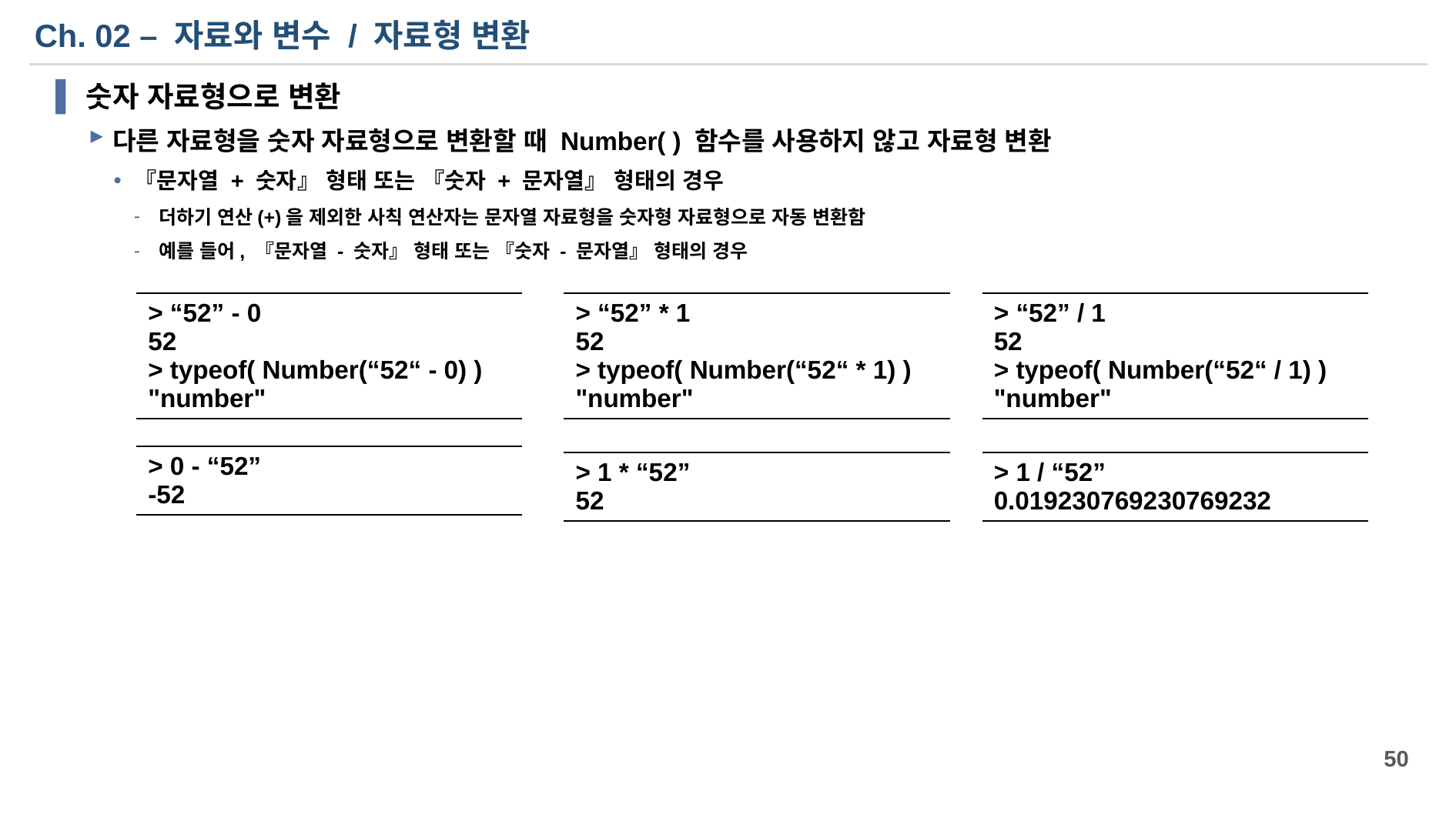

# Ch. 02 – 자료와 변수 / 자료형 변환
숫자 자료형으로 변환
다른 자료형을 숫자 자료형으로 변환할 때 Number( ) 함수를 사용하지 않고 자료형 변환
『문자열 + 숫자』 형태 또는 『숫자 + 문자열』 형태의 경우
더하기 연산(+)을 제외한 사칙 연산자는 문자열 자료형을 숫자형 자료형으로 자동 변환함
예를 들어, 『문자열 - 숫자』 형태 또는 『숫자 - 문자열』 형태의 경우

| > “52” - 0 52 > typeof( Number(“52“ - 0) ) "number" |
| --- |
| > “52” \* 1 52 > typeof( Number(“52“ \* 1) ) "number" |
| --- |
| > “52” / 1 52 > typeof( Number(“52“ / 1) ) "number" |
| --- |
| > 0 - “52” -52 |
| --- |
| > 1 \* “52” 52 |
| --- |
| > 1 / “52” 0.019230769230769232 |
| --- |
50